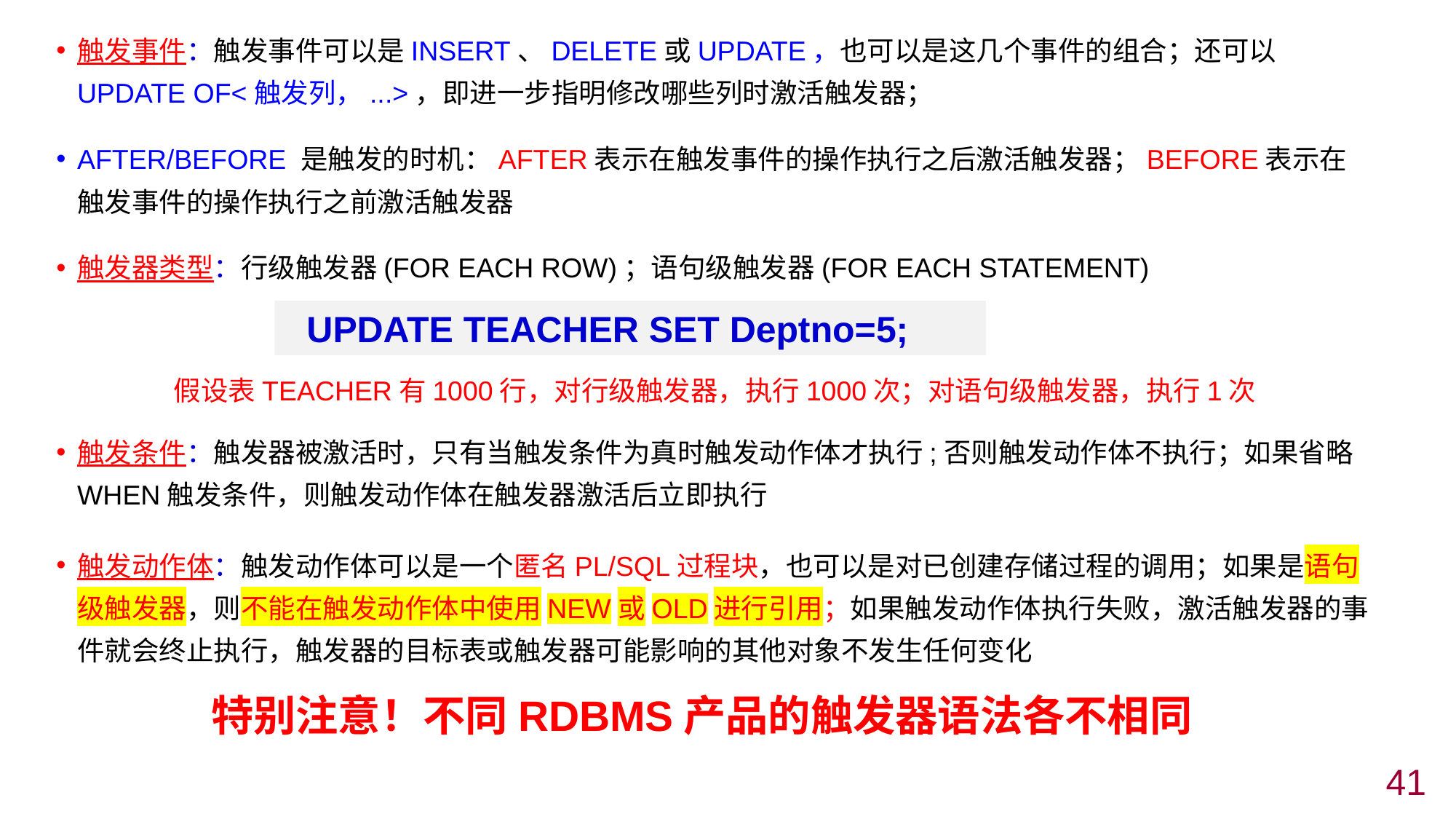

触发事件：触发事件可以是INSERT、DELETE或UPDATE，也可以是这几个事件的组合；还可以 UPDATE OF<触发列，...>，即进一步指明修改哪些列时激活触发器；

AFTER/BEFORE 是触发的时机：AFTER表示在触发事件的操作执行之后激活触发器；BEFORE表示在触发事件的操作执行之前激活触发器

触发器类型：行级触发器(FOR EACH ROW)；语句级触发器(FOR EACH STATEMENT)

假设表TEACHER有1000行，对行级触发器，执行1000次；对语句级触发器，执行1次

触发条件：触发器被激活时，只有当触发条件为真时触发动作体才执行;否则触发动作体不执行；如果省略WHEN触发条件，则触发动作体在触发器激活后立即执行

触发动作体：触发动作体可以是一个匿名PL/SQL过程块，也可以是对已创建存储过程的调用；如果是语句级触发器，则不能在触发动作体中使用NEW或OLD进行引用；如果触发动作体执行失败，激活触发器的事件就会终止执行，触发器的目标表或触发器可能影响的其他对象不发生任何变化
UPDATE TEACHER SET Deptno=5;
特别注意！不同RDBMS产品的触发器语法各不相同
41